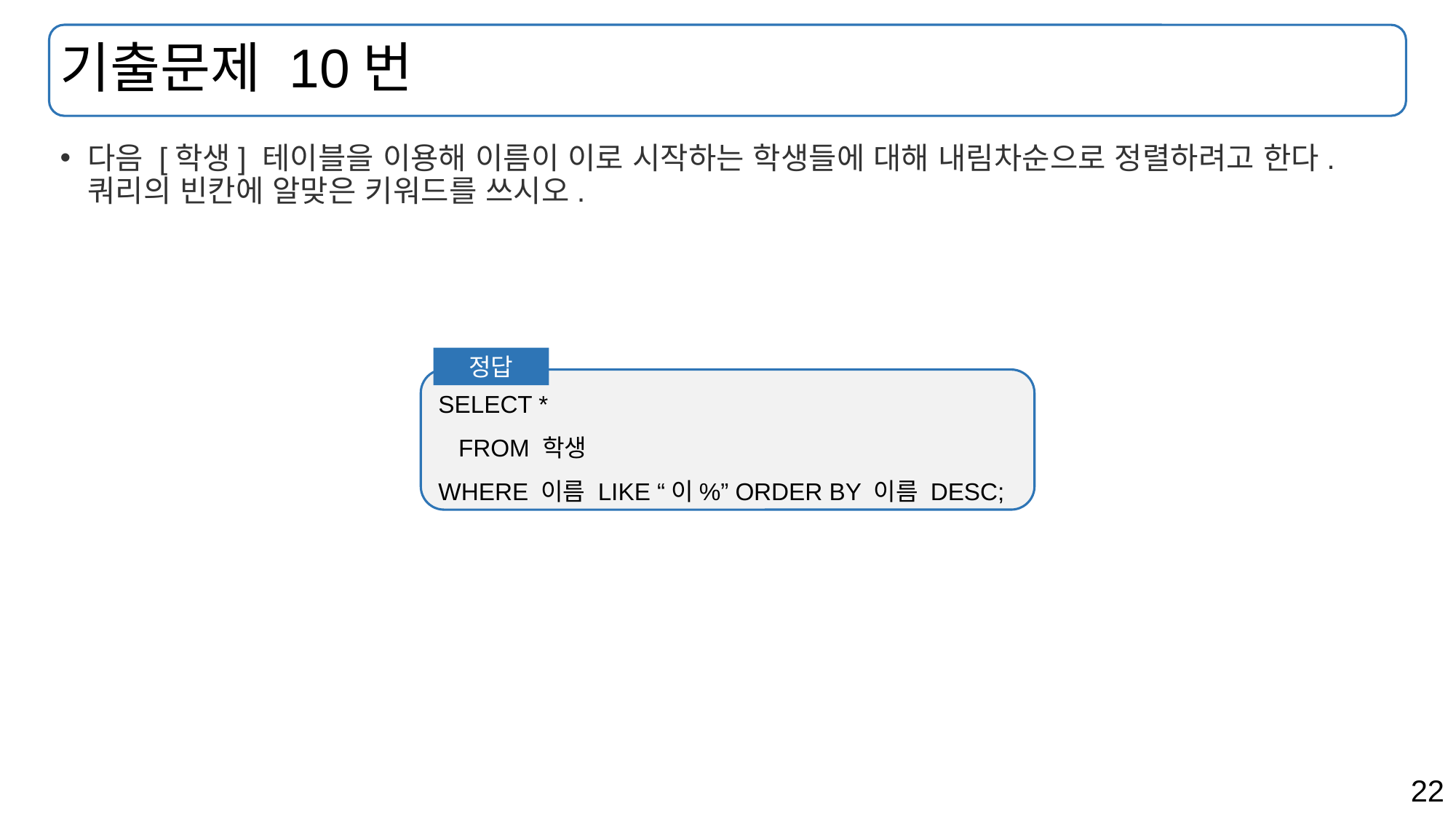

# 기출문제 10번
다음 [학생] 테이블을 이용해 이름이 이로 시작하는 학생들에 대해 내림차순으로 정렬하려고 한다. 쿼리의 빈칸에 알맞은 키워드를 쓰시오.
정답
SELECT *
   FROM 학생
WHERE 이름 LIKE “이%” ORDER BY 이름 DESC;